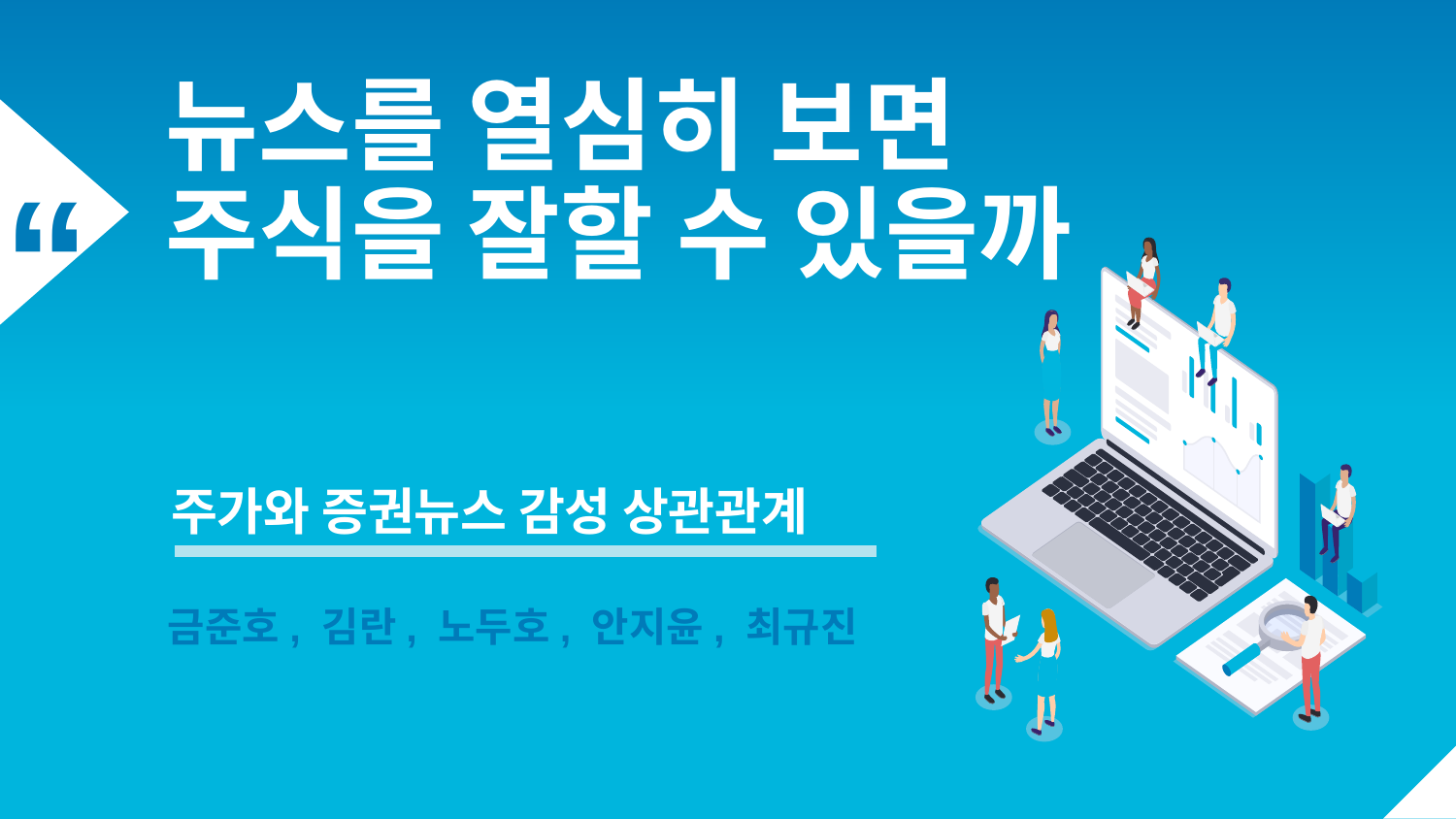

뉴스를 열심히 보면 주식을 잘할 수 있을까

주가와 증권뉴스 감성 상관관계

금준호, 김란, 노두호, 안지윤, 최규진